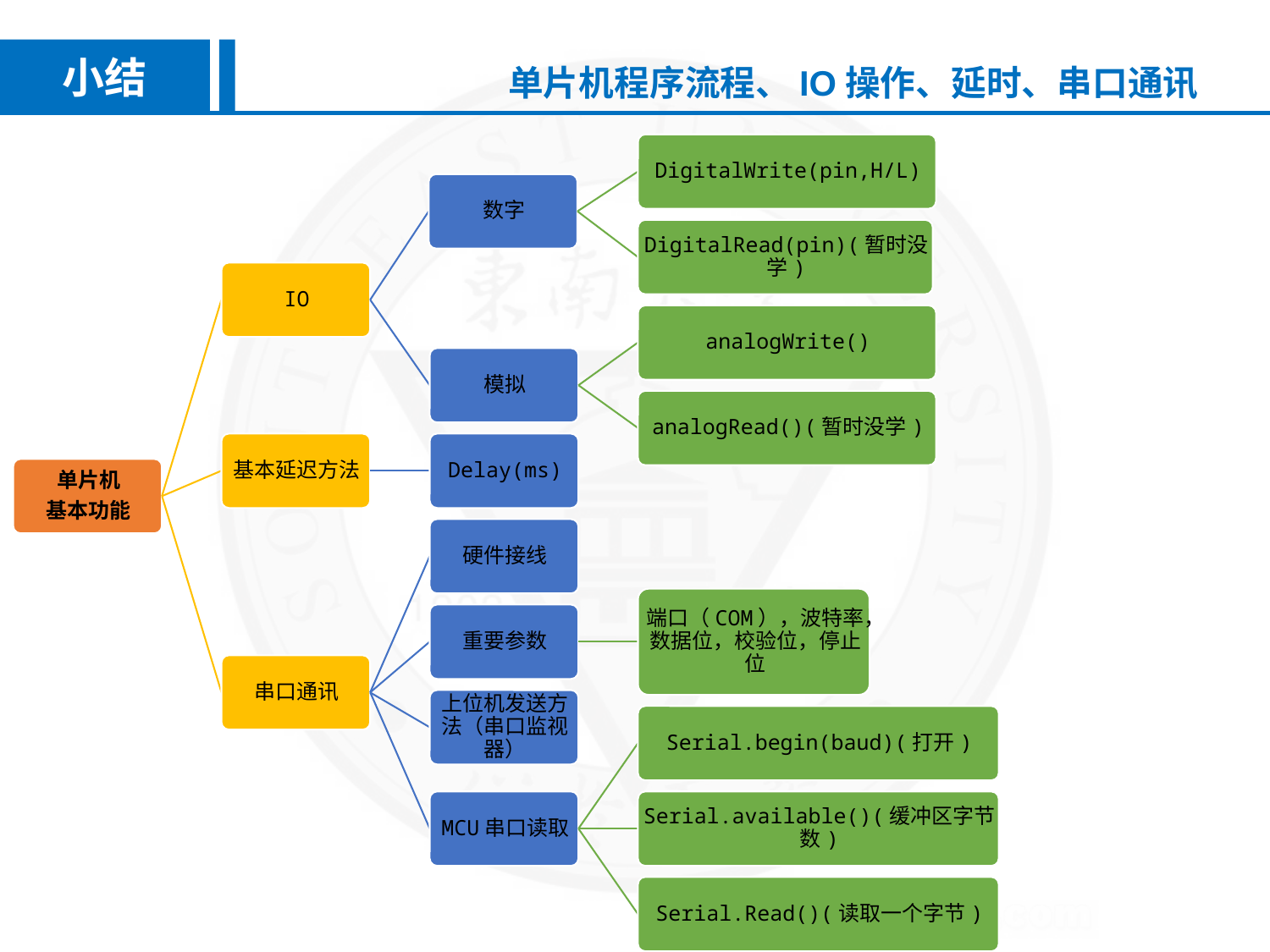

小结

单片机程序流程、IO操作、延时、串口通讯
单片机
基本功能

IO

数字

DigitalWrite(pin,H/L)

DigitalRead(pin)(暂时没学)

模拟

analogWrite()

analogRead()(暂时没学)

基本延迟方法

Delay(ms)

串口通讯

硬件接线

重要参数

端口（COM），波特率，数据位，校验位，停止位

上位机发送方法（串口监视器）

MCU串口读取

Serial.begin(baud)(打开)

Serial.available()(缓冲区字节数)

Serial.Read()(读取一个字节)